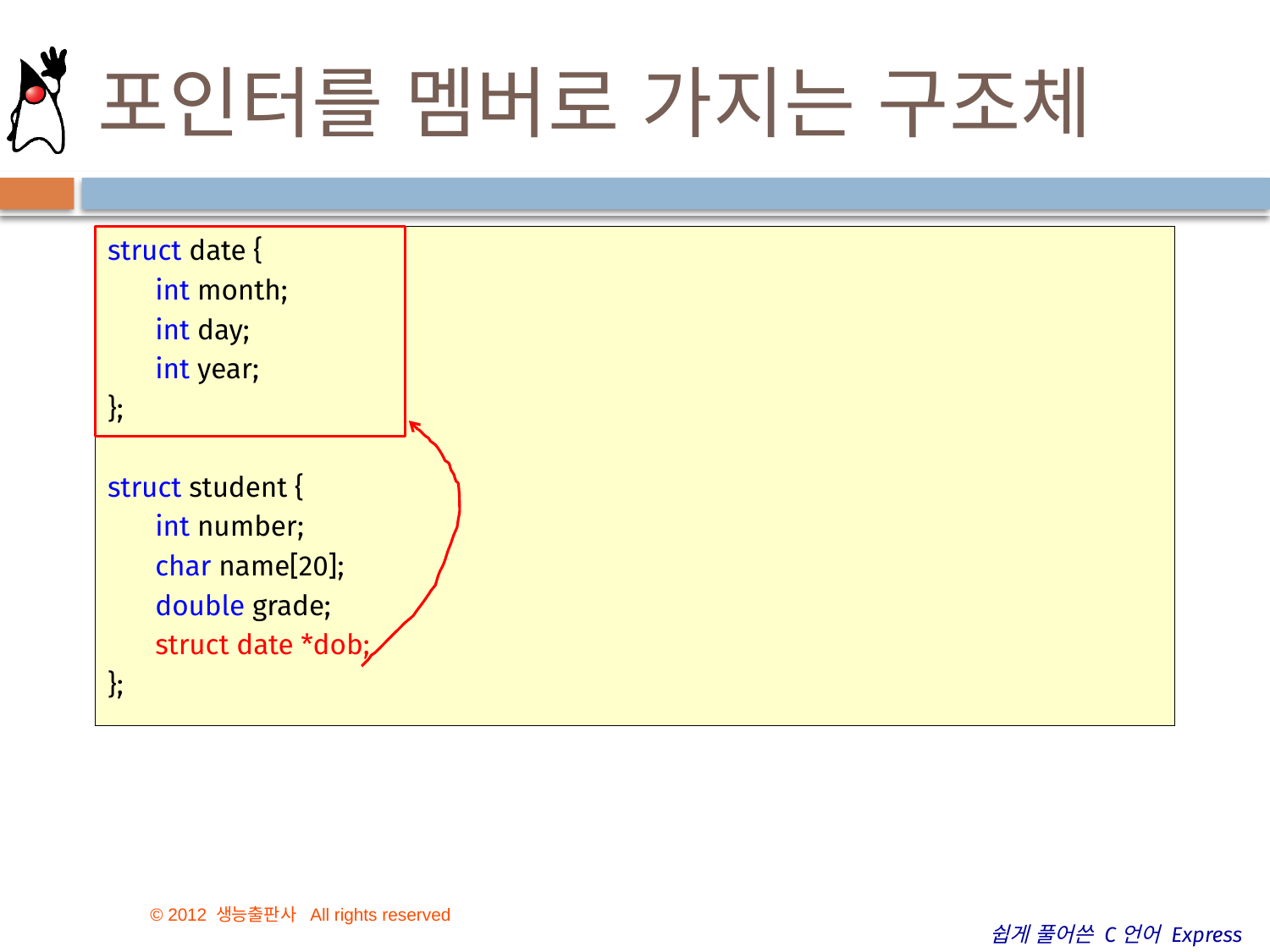

# 포인터를 멤버로 가지는 구조체
struct date {
	int month;
	int day;
	int year;
};

struct student {
	int number;
	char name[20];
	double grade;
	struct date *dob;
};